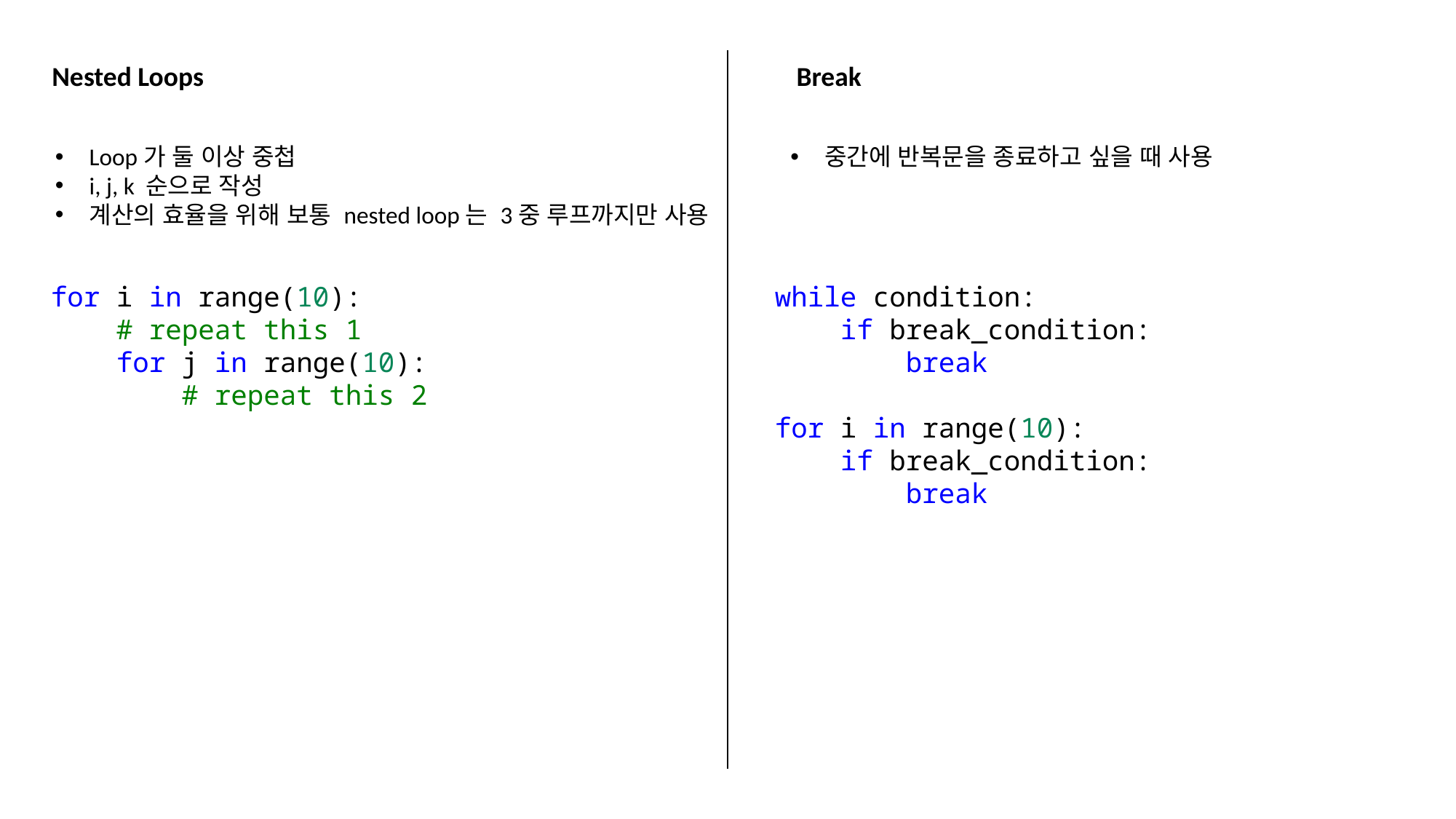

Nested Loops
Break
Loop가 둘 이상 중첩
i, j, k 순으로 작성
계산의 효율을 위해 보통 nested loop는 3중 루프까지만 사용
중간에 반복문을 종료하고 싶을 때 사용
for i in range(10):
    # repeat this 1
    for j in range(10):
        # repeat this 2

while condition:
    if break_condition:
        break
for i in range(10):
    if break_condition:
        break